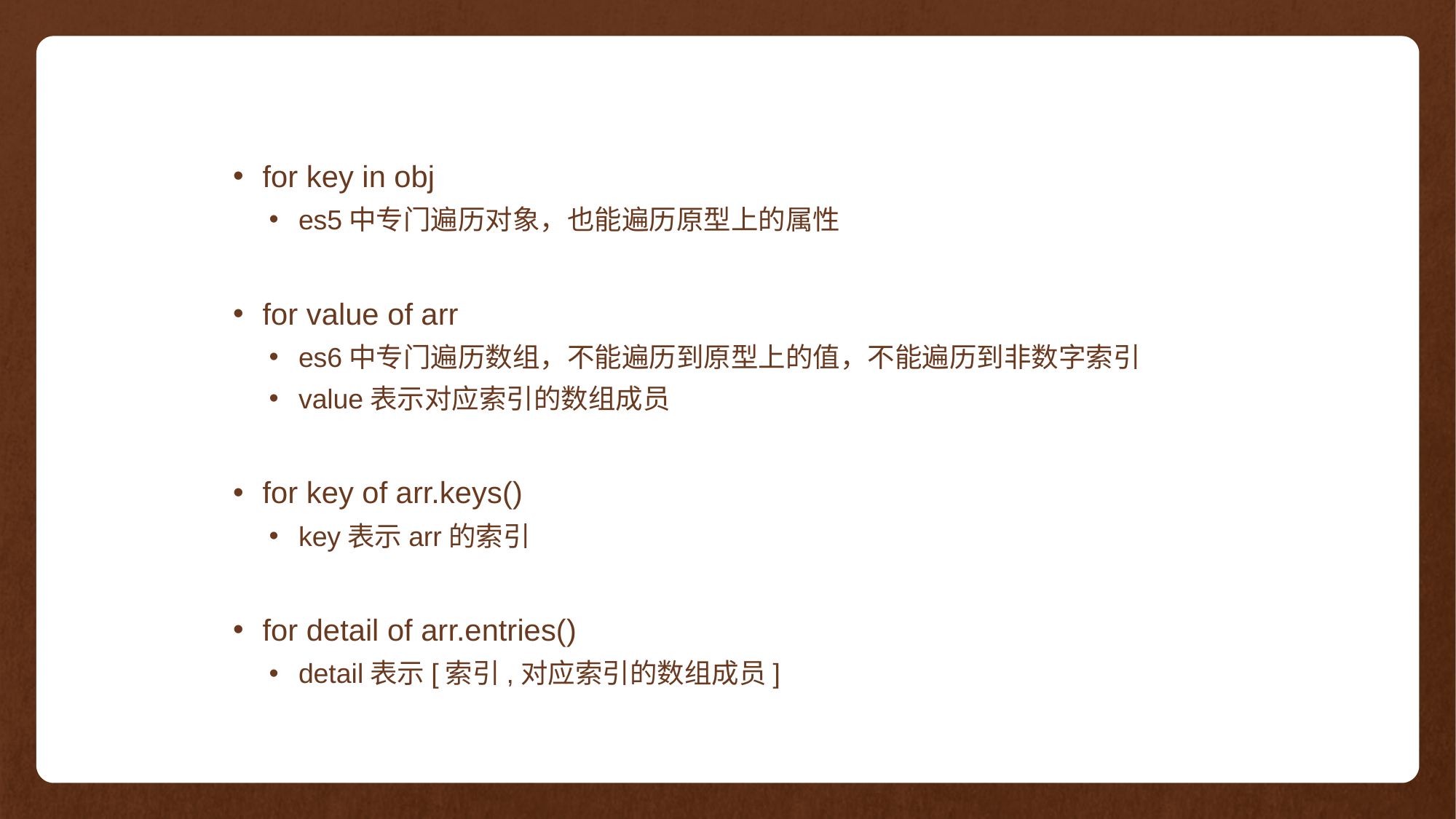

for key in obj
es5中专门遍历对象，也能遍历原型上的属性

for value of arr
es6中专门遍历数组，不能遍历到原型上的值，不能遍历到非数字索引
value表示对应索引的数组成员

for key of arr.keys()
key表示arr的索引

for detail of arr.entries()
detail表示[索引,对应索引的数组成员]